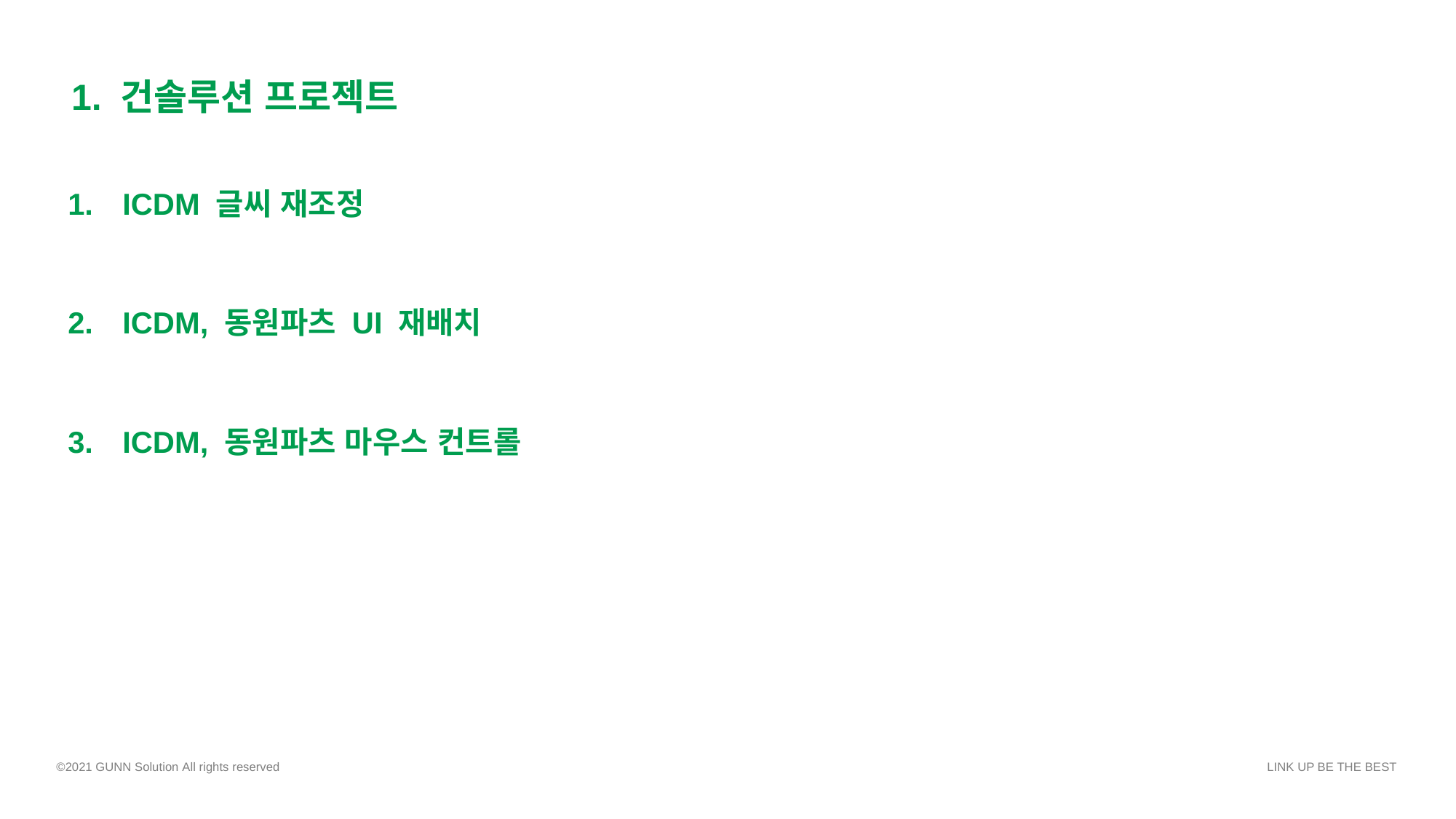

1. 건솔루션 프로젝트
ICDM 글씨 재조정

ICDM, 동원파츠 UI 재배치

ICDM, 동원파츠 마우스 컨트롤